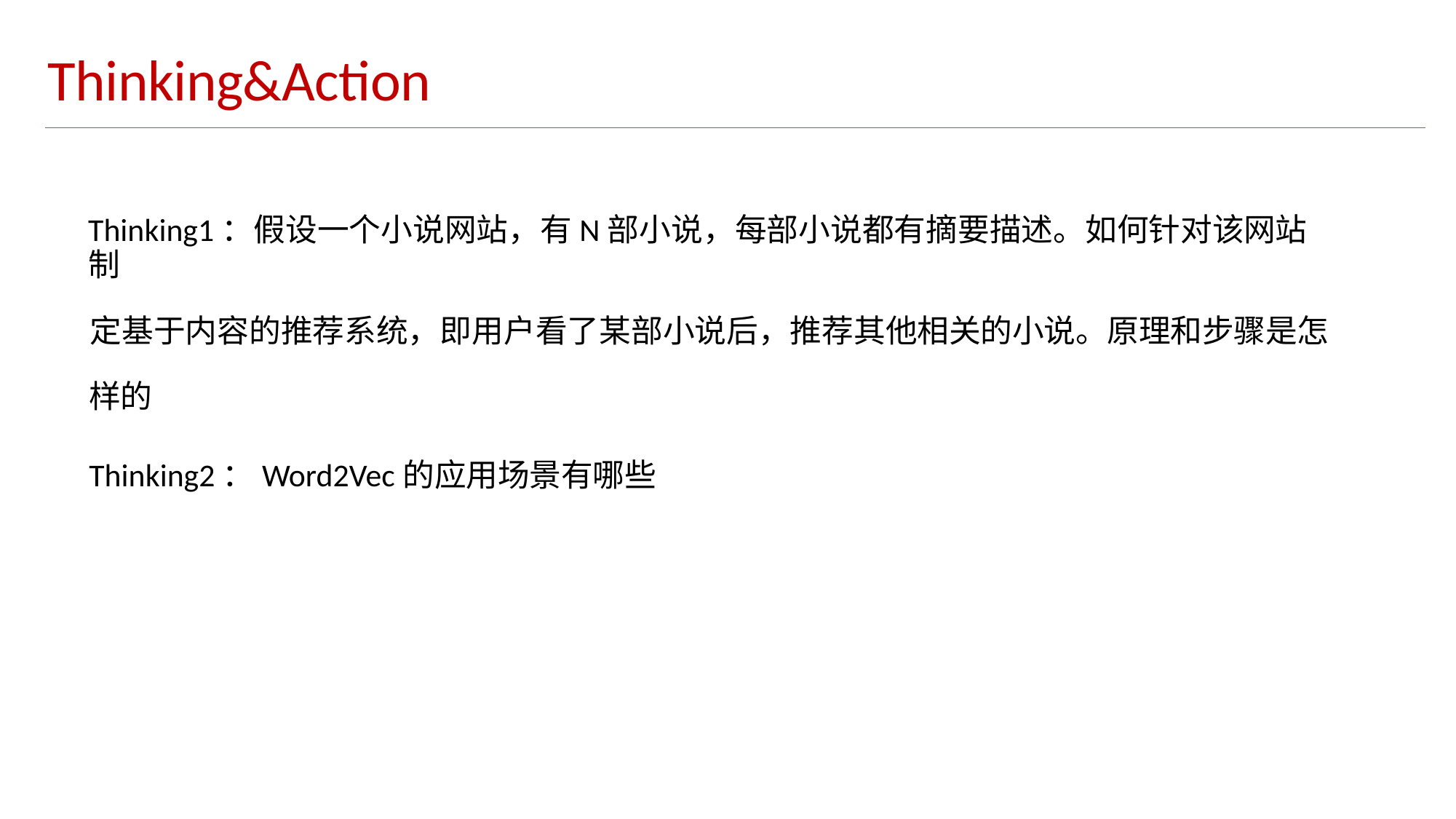

Thinking&Action

Thinking1：假设一个小说网站，有N部小说，每部小说都有摘要描述。如何针对该网站制
定基于内容的推荐系统，即用户看了某部小说后，推荐其他相关的小说。原理和步骤是怎 样的

Thinking2：Word2Vec的应用场景有哪些